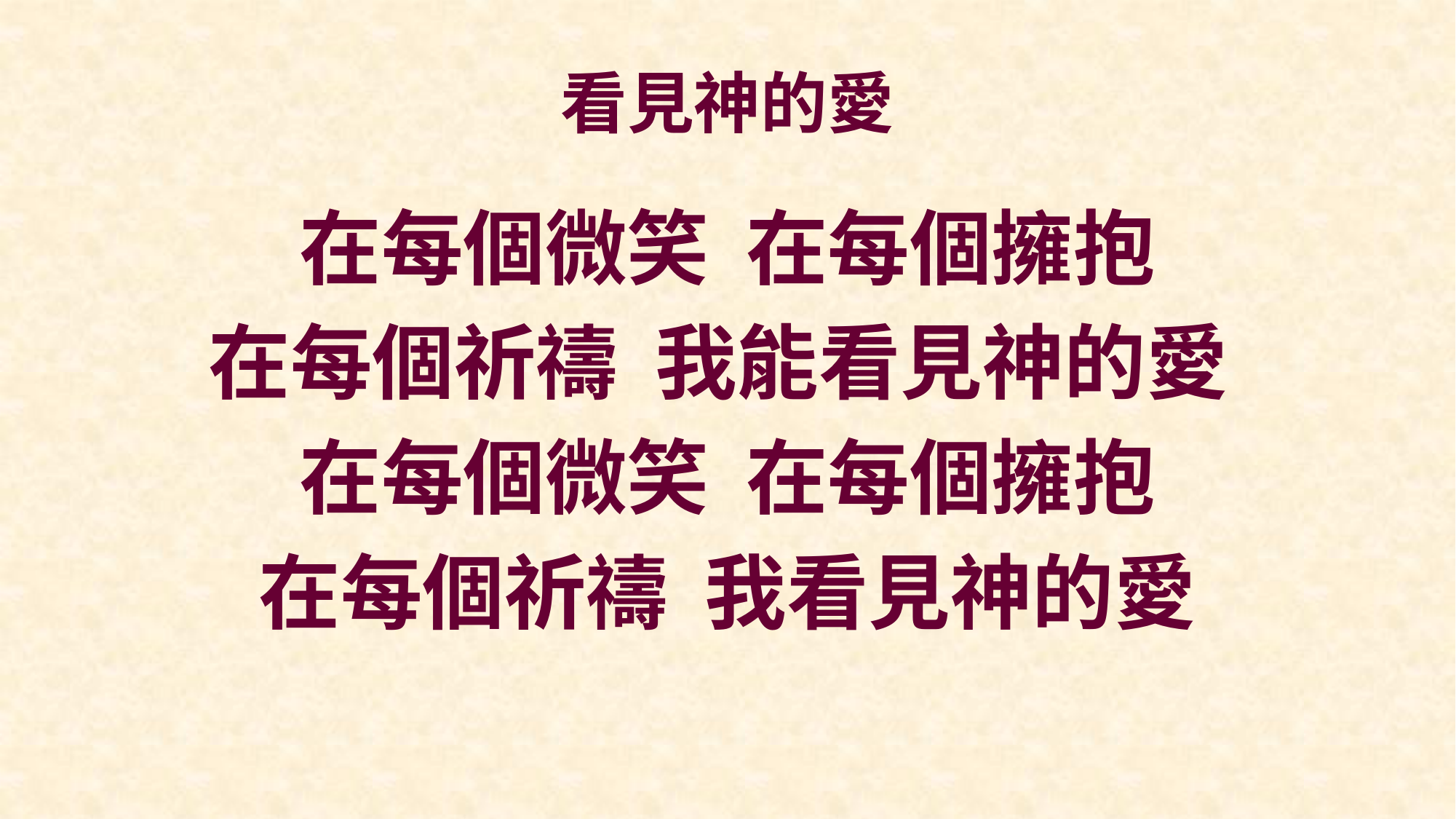

# 看見神的愛
在每個微笑  在每個擁抱
在每個祈禱  我能看見神的愛
在每個微笑  在每個擁抱
在每個祈禱  我看見神的愛